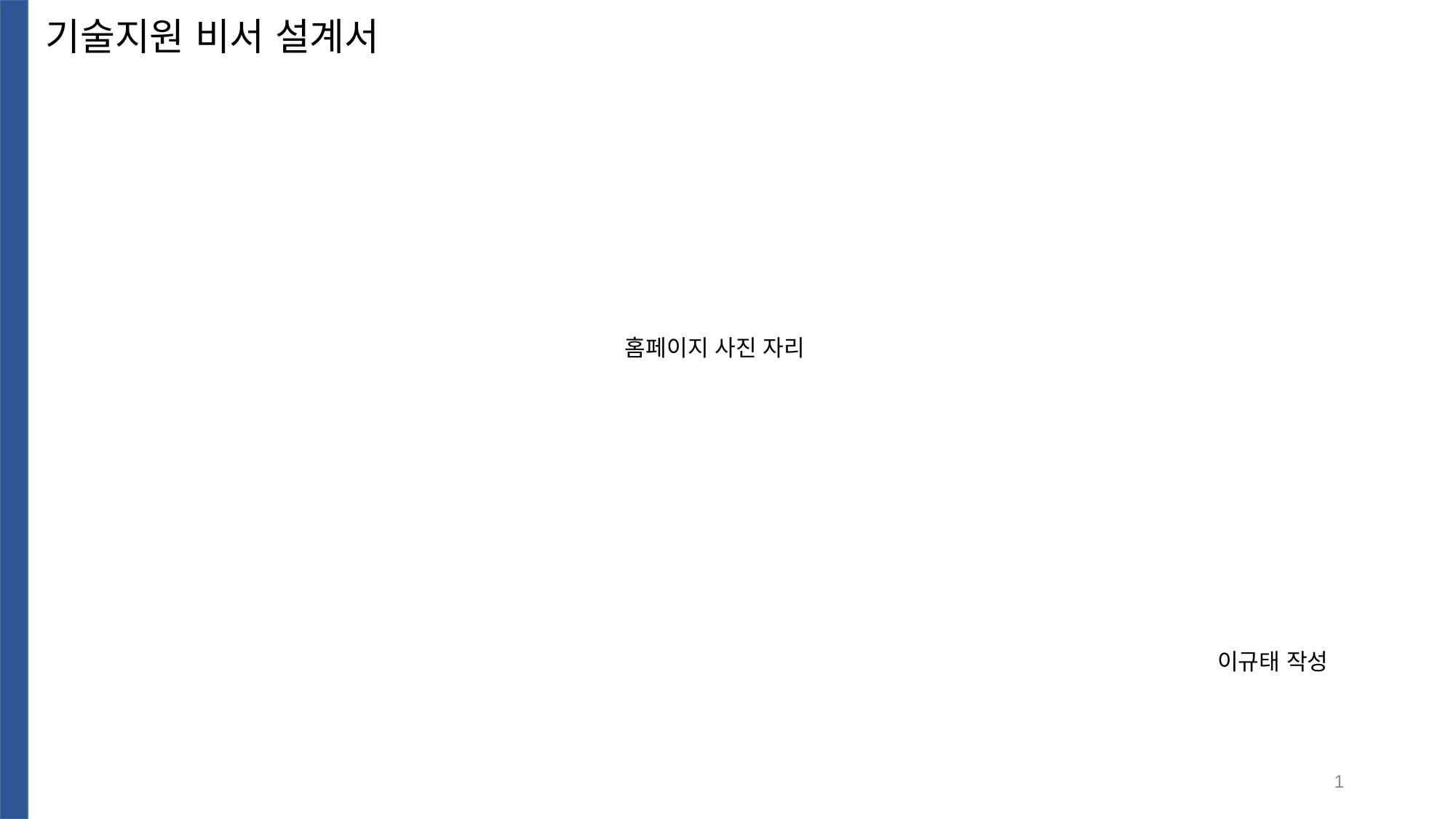

# 기술지원 비서 설계서
홈페이지 사진 자리
이규태 작성
1